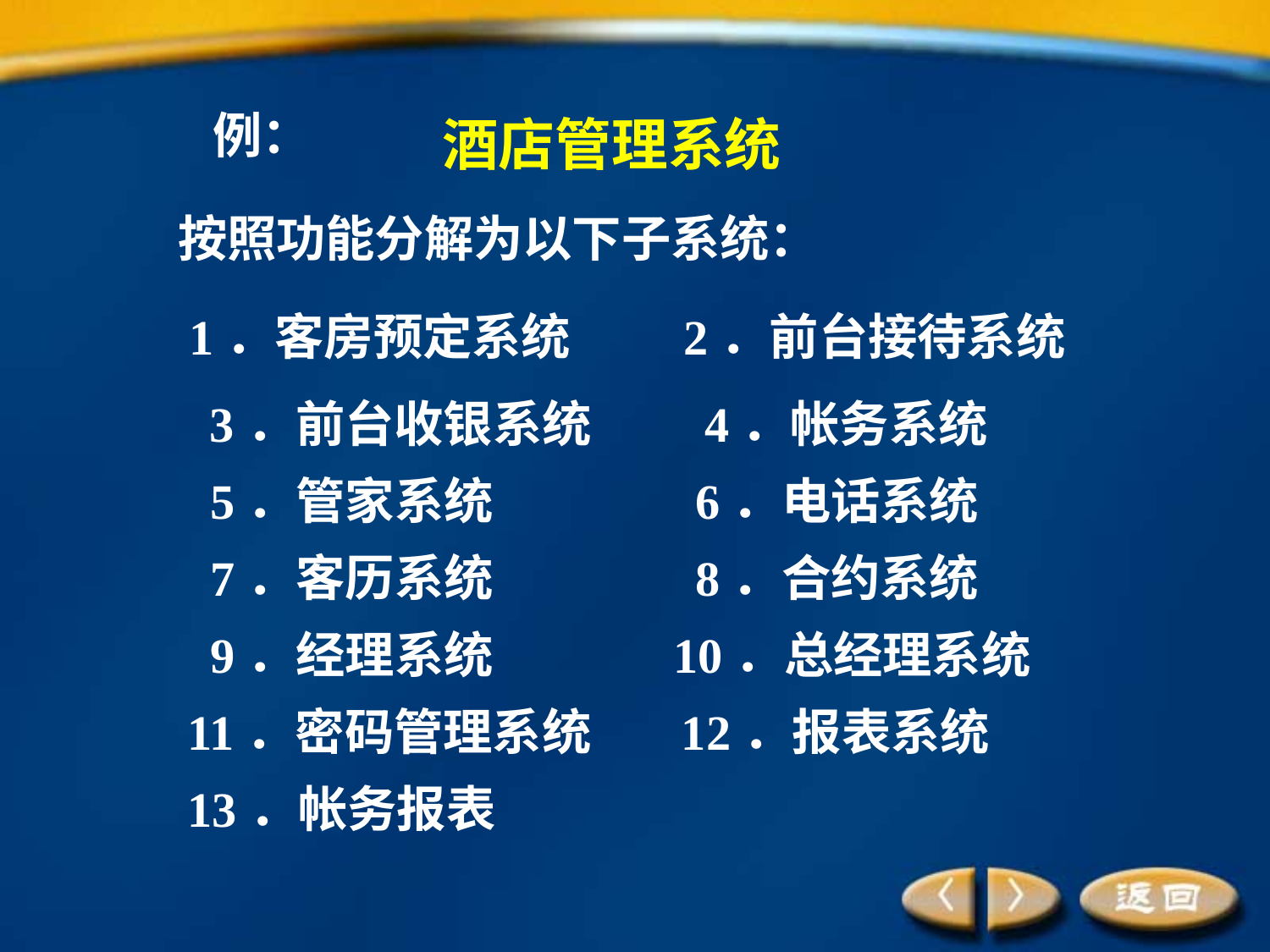

例：
酒店管理系统

按照功能分解为以下子系统：
1．客房预定系统         2．前台接待系统
           3．前台收银系统         4．帐务系统
           5．管家系统                 6．电话系统
           7．客历系统                 8．合约系统
           9．经理系统               10．总经理系统
         11．密码管理系统       12．报表系统
         13．帐务报表